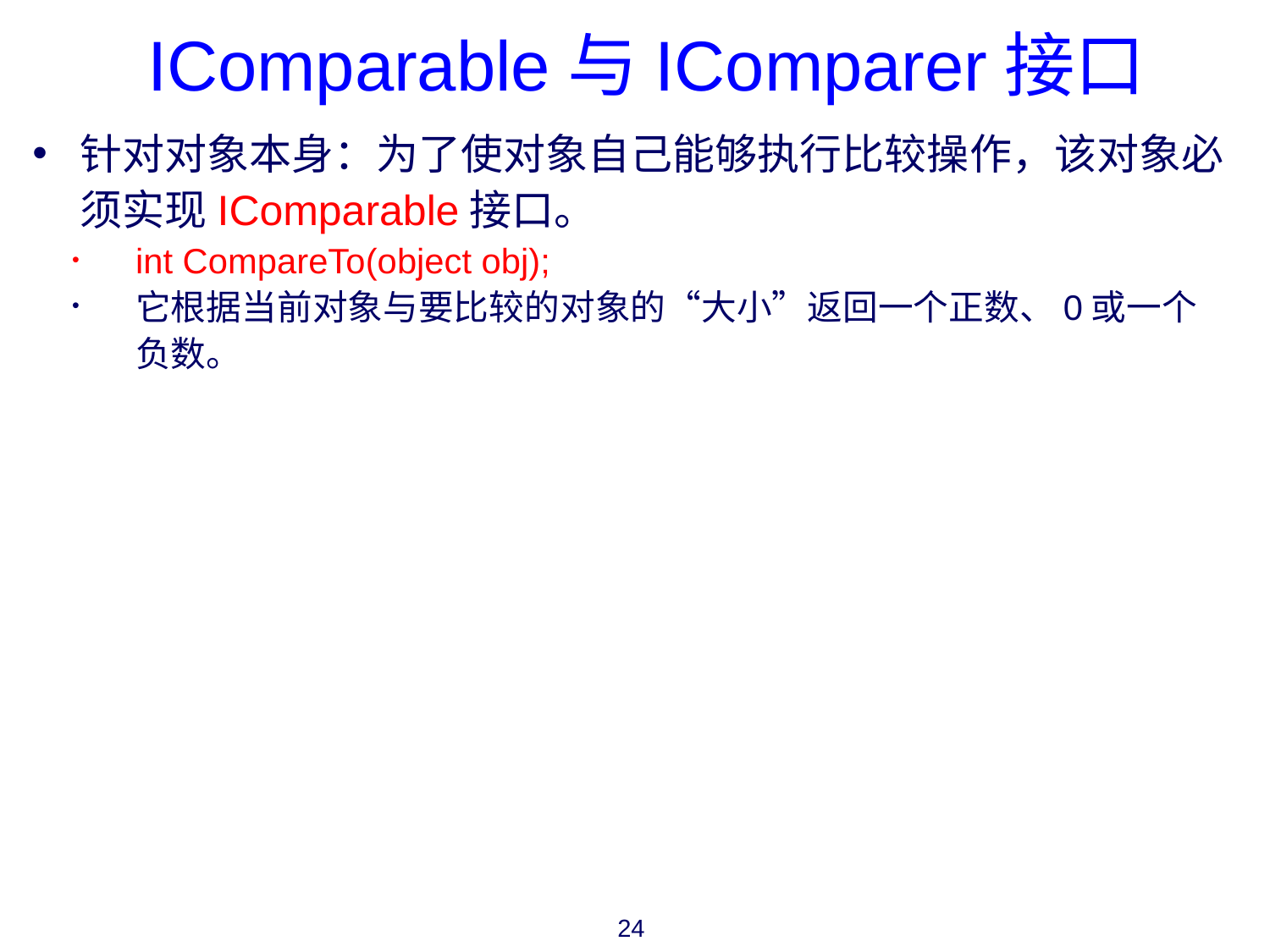

IComparable与IComparer接口
针对对象本身：为了使对象自己能够执行比较操作，该对象必须实现IComparable接口。
int CompareTo(object obj);
它根据当前对象与要比较的对象的“大小”返回一个正数、0或一个负数。
24